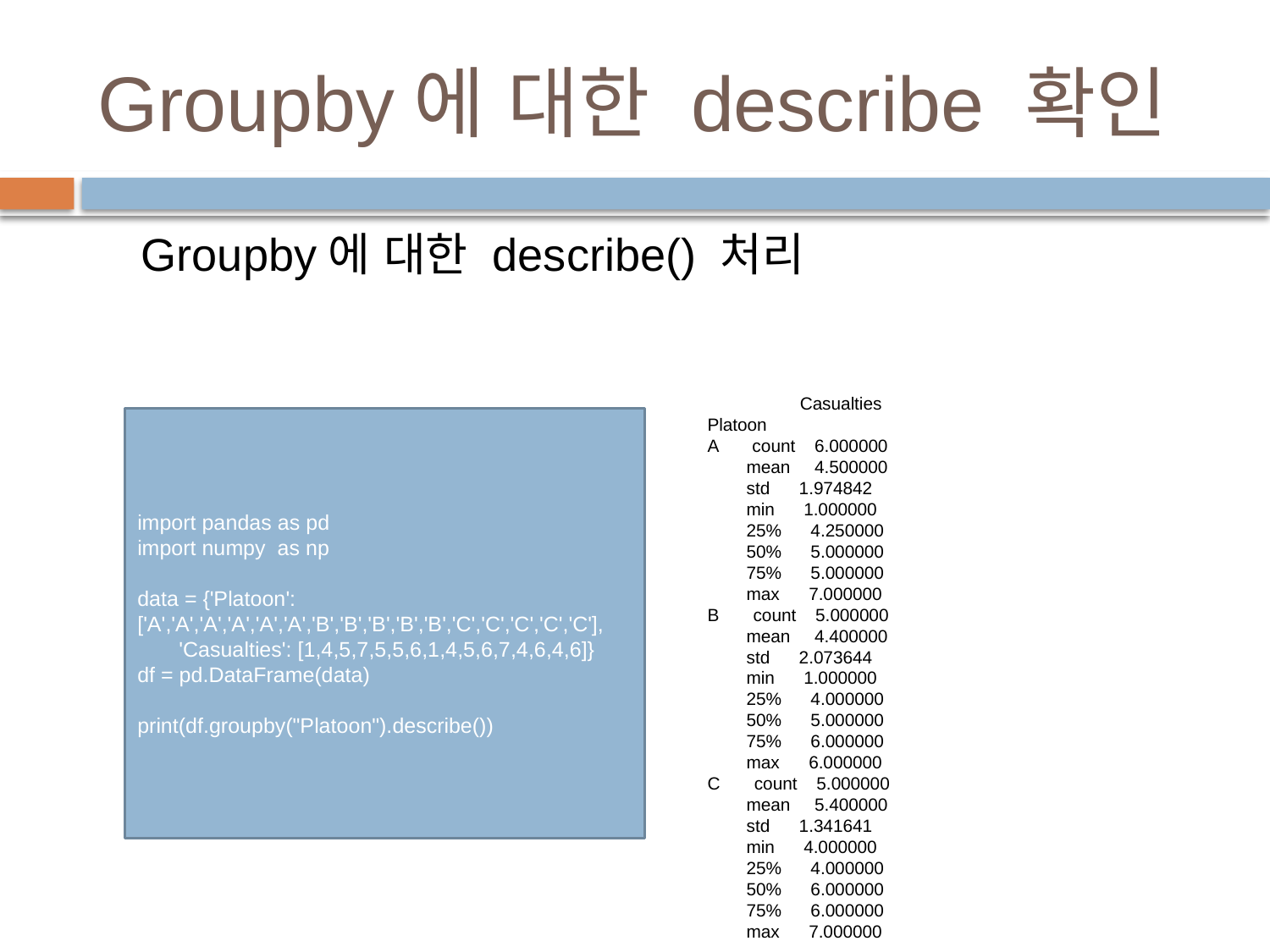

# Groupby에 대한 describe 확인
Groupby에 대한 describe() 처리
                   Casualties
Platoon
A       count    6.000000
        mean     4.500000
        std      1.974842
        min      1.000000
        25%      4.250000
        50%      5.000000
        75%      5.000000
        max      7.000000
B       count    5.000000
        mean     4.400000
        std      2.073644
        min      1.000000
        25%      4.000000
        50%      5.000000
        75%      6.000000
        max      6.000000
C       count    5.000000
        mean     5.400000
        std      1.341641
        min      4.000000
        25%      4.000000
        50%      6.000000
        75%      6.000000
        max      7.000000
import pandas as pd
import numpy  as np

data = {'Platoon': ['A','A','A','A','A','A','B','B','B','B','B','C','C','C','C','C'],
       'Casualties': [1,4,5,7,5,5,6,1,4,5,6,7,4,6,4,6]}
df = pd.DataFrame(data)

print(df.groupby("Platoon").describe())